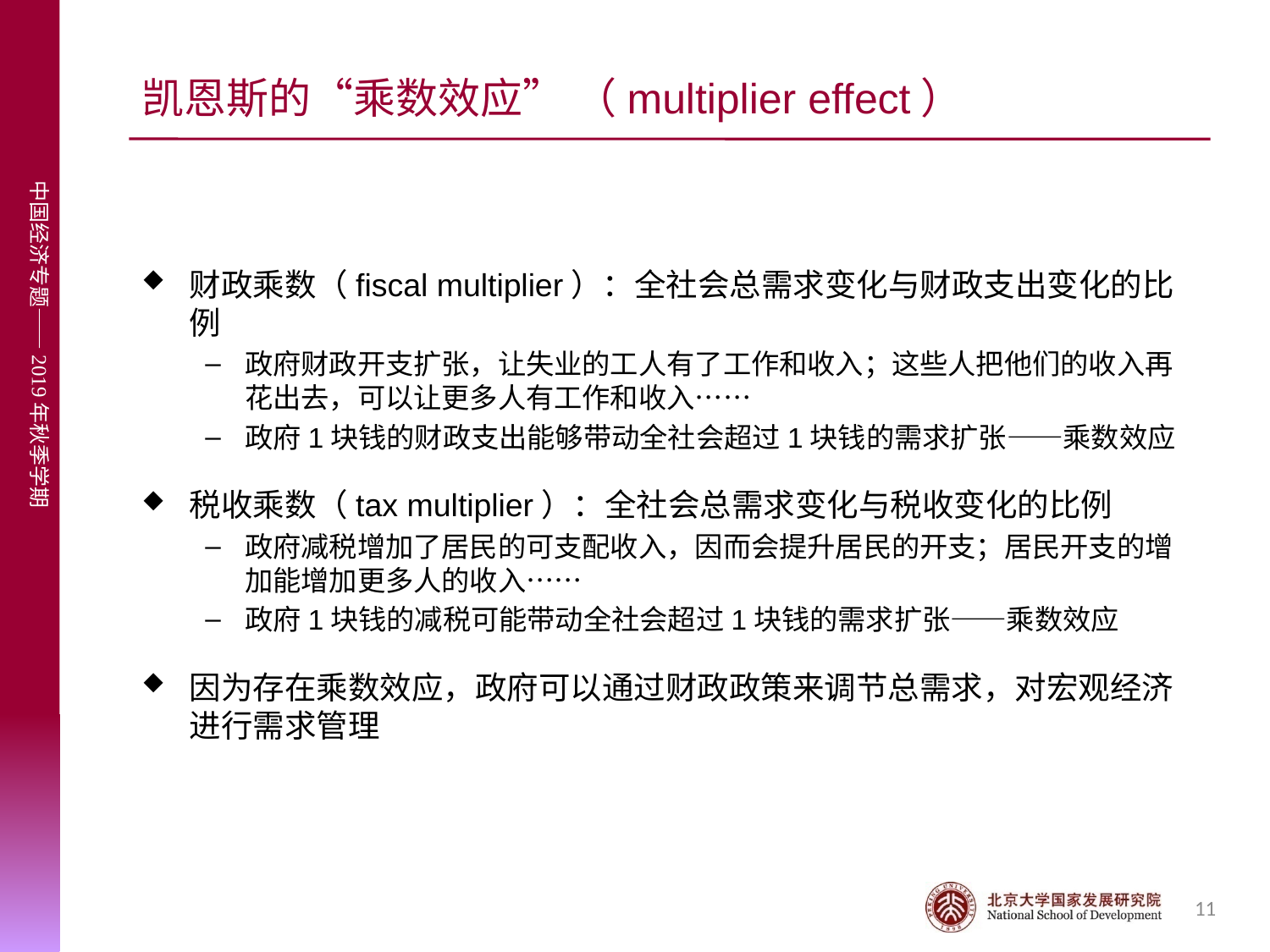

# 凯恩斯的“乘数效应” （multiplier effect）

财政乘数（fiscal multiplier）：全社会总需求变化与财政支出变化的比例
政府财政开支扩张，让失业的工人有了工作和收入；这些人把他们的收入再花出去，可以让更多人有工作和收入……
政府1块钱的财政支出能够带动全社会超过1块钱的需求扩张——乘数效应
税收乘数（tax multiplier）：全社会总需求变化与税收变化的比例
政府减税增加了居民的可支配收入，因而会提升居民的开支；居民开支的增加能增加更多人的收入……
政府1块钱的减税可能带动全社会超过1块钱的需求扩张——乘数效应
因为存在乘数效应，政府可以通过财政政策来调节总需求，对宏观经济进行需求管理
11